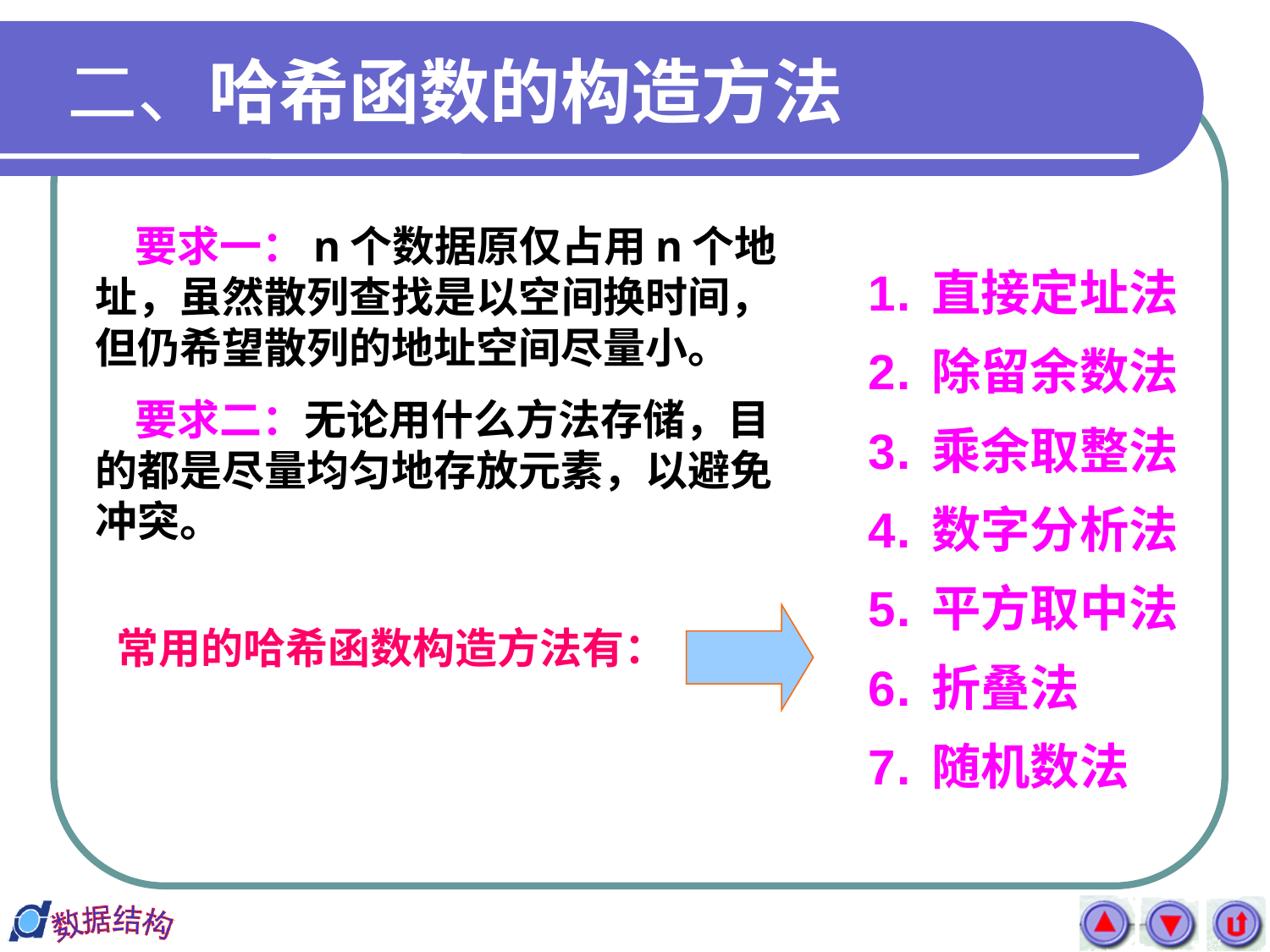

# 二、哈希函数的构造方法
要求一：n个数据原仅占用n个地址，虽然散列查找是以空间换时间，但仍希望散列的地址空间尽量小。
要求二：无论用什么方法存储，目的都是尽量均匀地存放元素，以避免冲突。
直接定址法
除留余数法
乘余取整法
数字分析法
平方取中法
折叠法
随机数法

常用的哈希函数构造方法有：